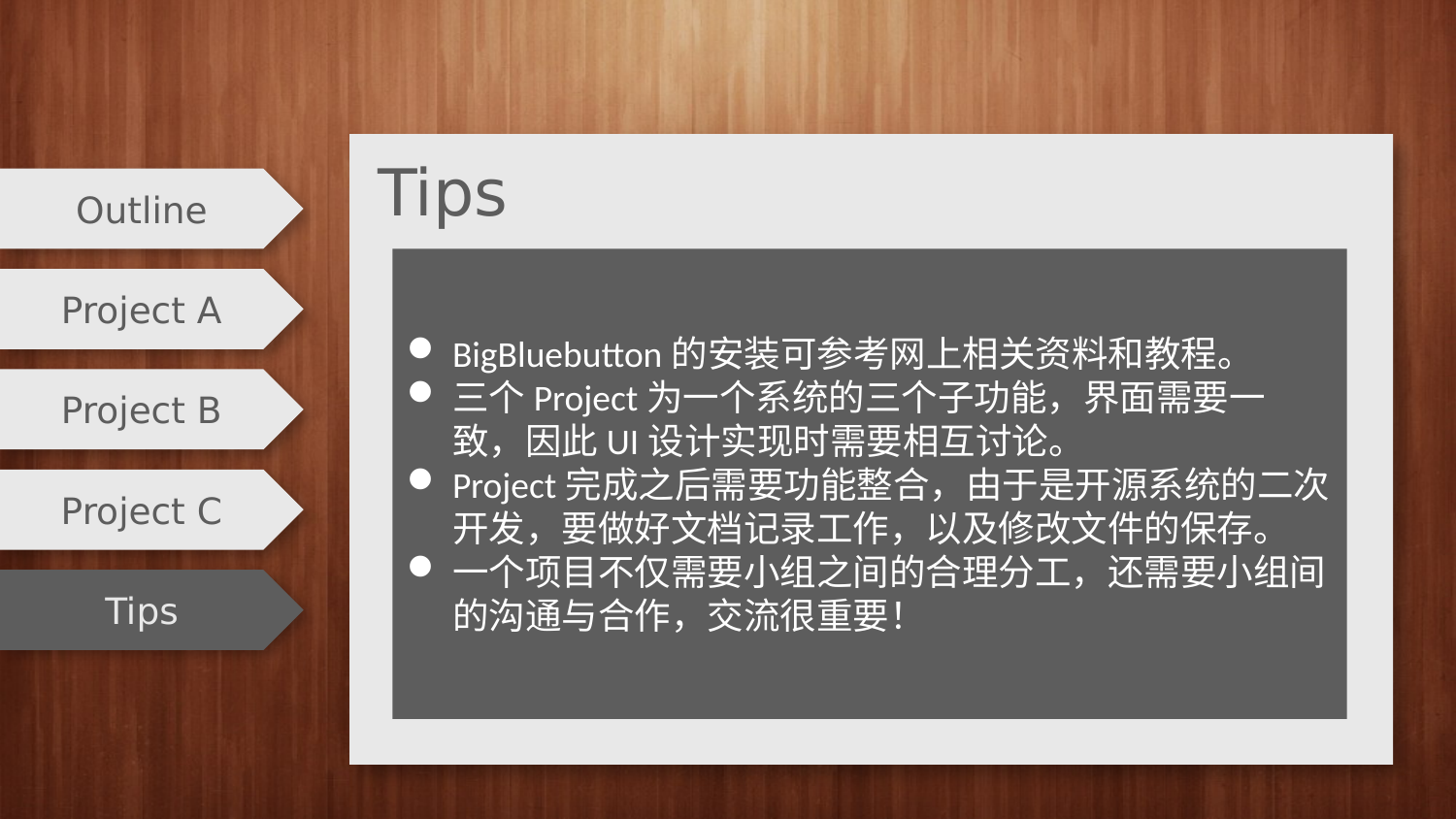

Tips
Outline
BigBluebutton的安装可参考网上相关资料和教程。
三个Project为一个系统的三个子功能，界面需要一致，因此UI设计实现时需要相互讨论。
Project完成之后需要功能整合，由于是开源系统的二次开发，要做好文档记录工作，以及修改文件的保存。
一个项目不仅需要小组之间的合理分工，还需要小组间的沟通与合作，交流很重要！
Project A
Project B
Project C
Tips